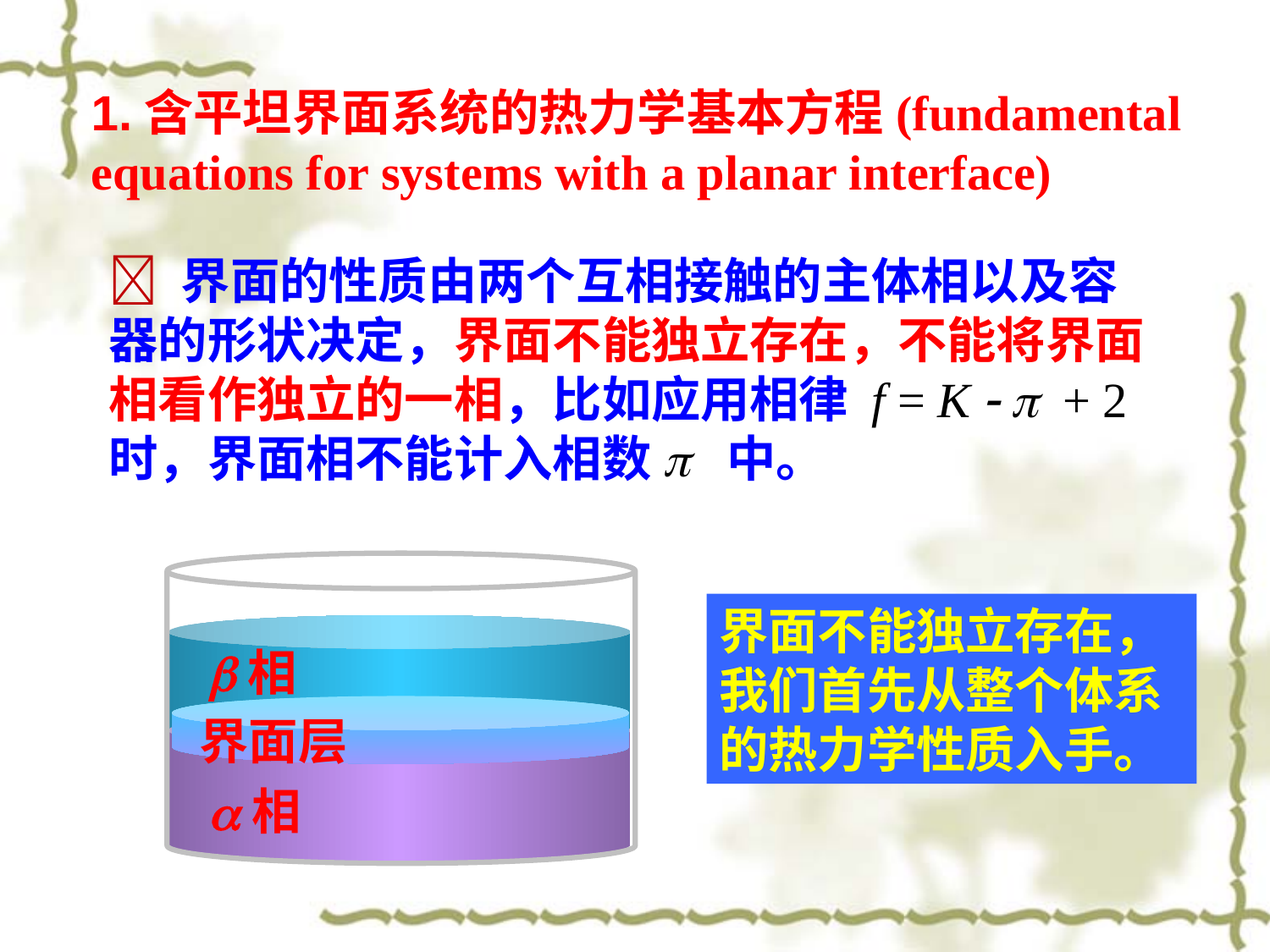

1.含平坦界面系统的热力学基本方程(fundamental equations for systems with a planar interface)
♦ 界面的性质由两个互相接触的主体相以及容器的形状决定，界面不能独立存在，不能将界面相看作独立的一相，比如应用相律 f = K − π + 2时，界面相不能计入相数π 中。

β相
界面层
α相
界面不能独立存在，我们首先从整个体系的热力学性质入手。